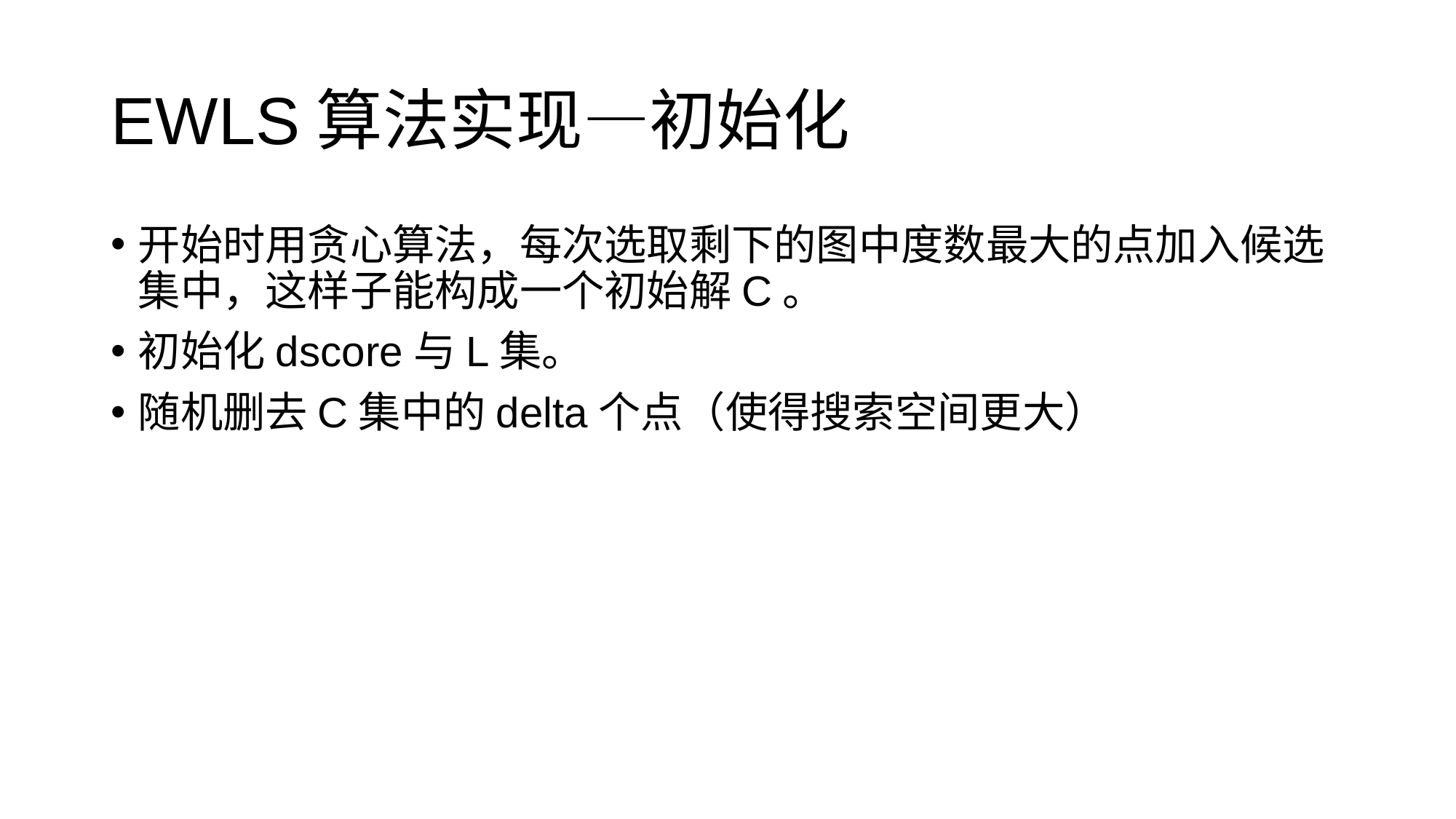

# EWLS算法实现—初始化
开始时用贪心算法，每次选取剩下的图中度数最大的点加入候选集中，这样子能构成一个初始解C。
初始化dscore与L集。
随机删去C集中的delta个点（使得搜索空间更大）